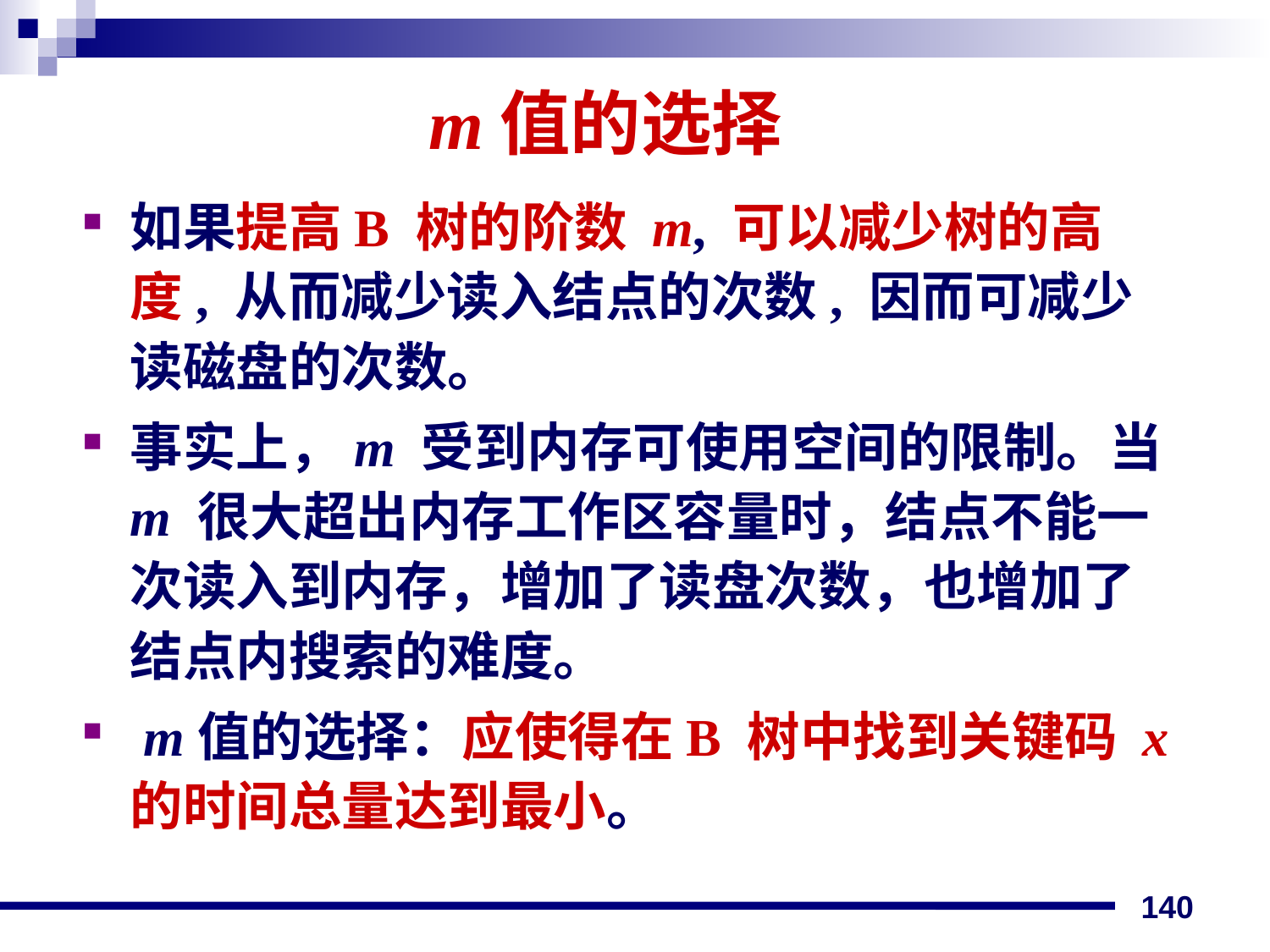

# m值的选择
如果提高B 树的阶数 m, 可以减少树的高度, 从而减少读入结点的次数, 因而可减少读磁盘的次数。
事实上，m 受到内存可使用空间的限制。当 m 很大超出内存工作区容量时，结点不能一次读入到内存，增加了读盘次数，也增加了结点内搜索的难度。
 m值的选择：应使得在B 树中找到关键码 x 的时间总量达到最小。
140